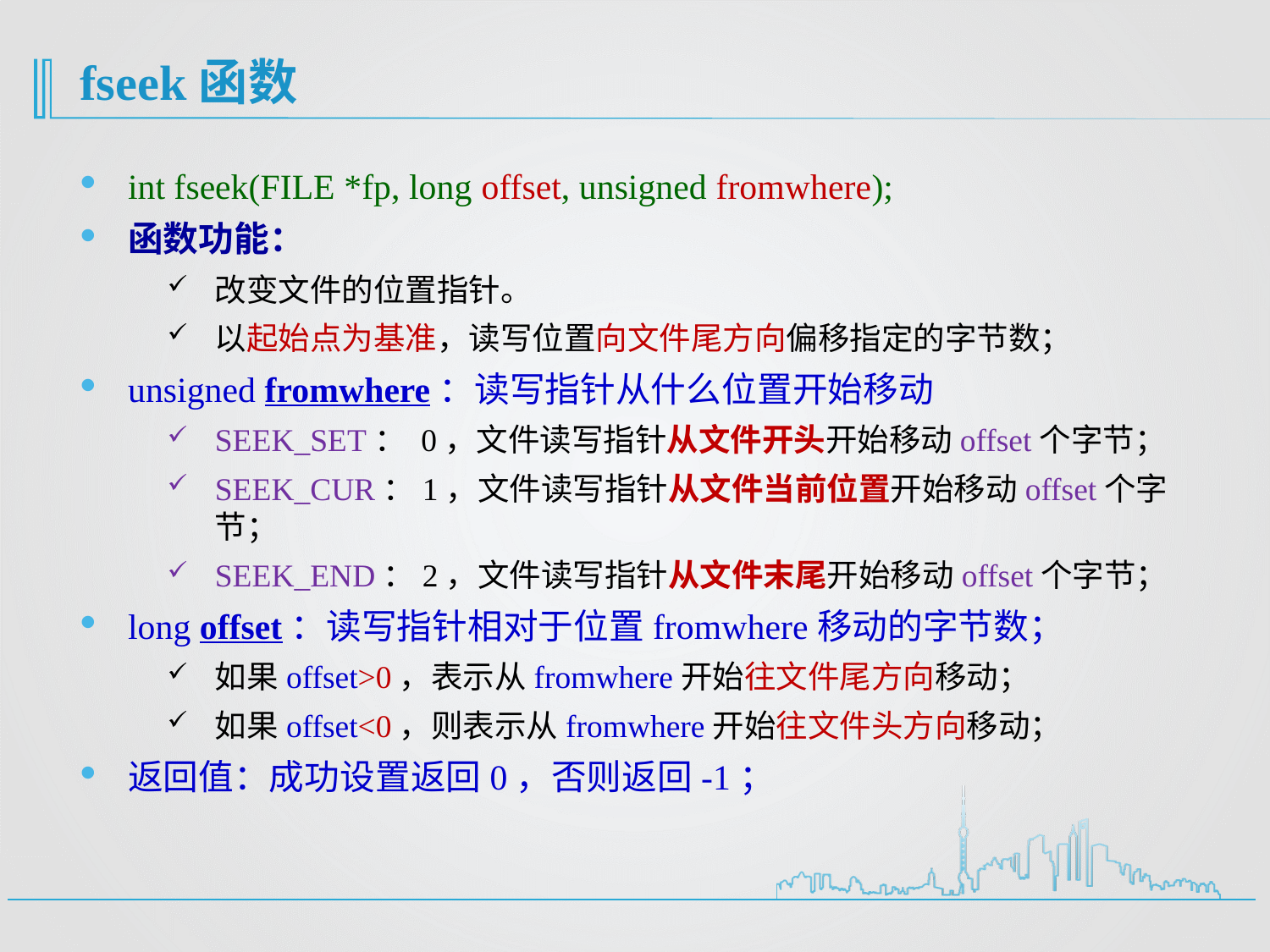

# fseek函数
int fseek(FILE *fp, long offset, unsigned fromwhere);
函数功能：
改变文件的位置指针。
以起始点为基准，读写位置向文件尾方向偏移指定的字节数；
unsigned fromwhere：读写指针从什么位置开始移动
SEEK_SET： 0，文件读写指针从文件开头开始移动offset个字节；
SEEK_CUR：1，文件读写指针从文件当前位置开始移动offset个字节；
SEEK_END：2，文件读写指针从文件末尾开始移动offset个字节；
long offset：读写指针相对于位置fromwhere移动的字节数；
如果offset>0，表示从fromwhere开始往文件尾方向移动；
如果offset<0，则表示从fromwhere开始往文件头方向移动；
返回值：成功设置返回0，否则返回-1；